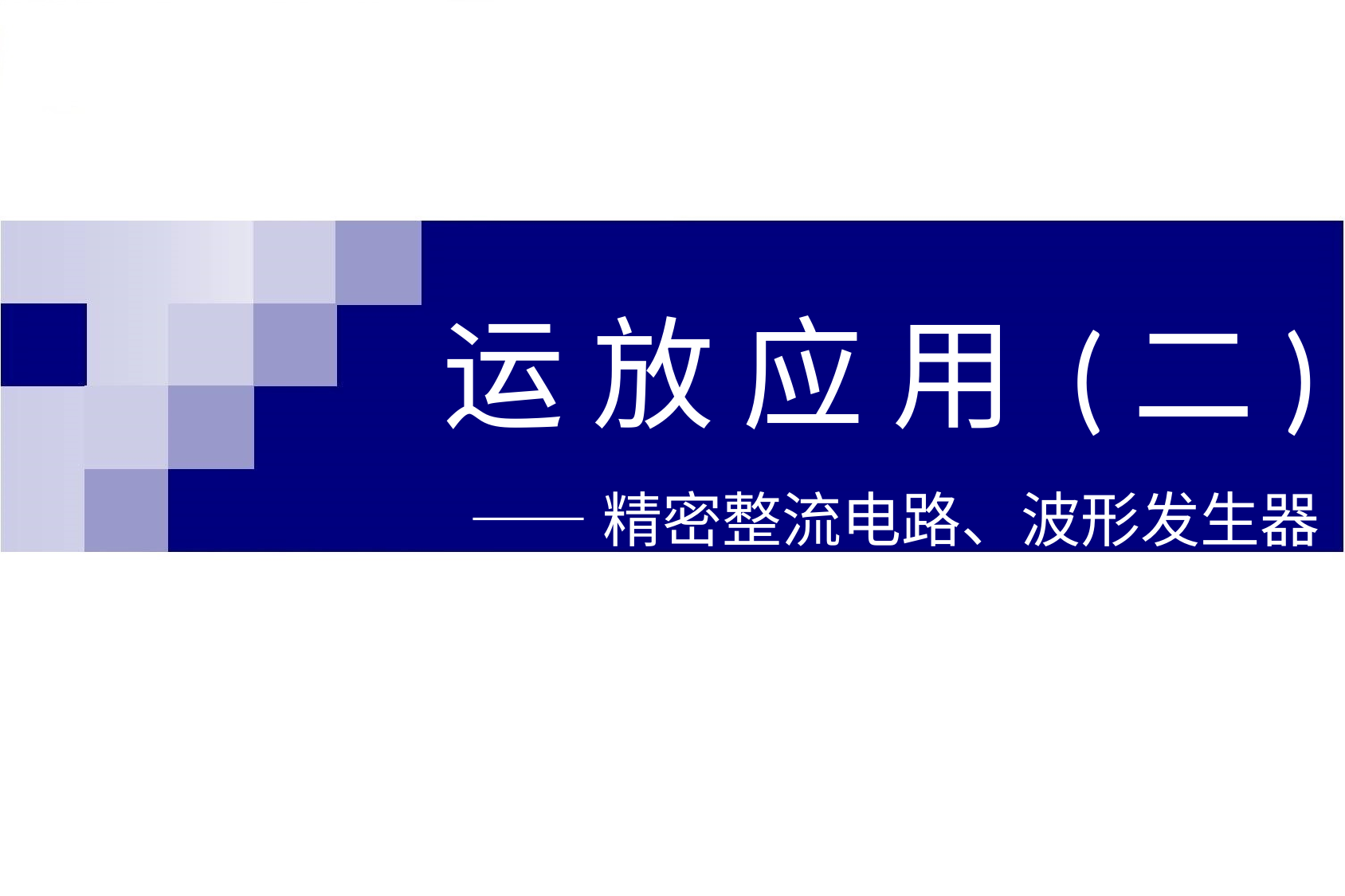

# 运 放 应 用 (二)
——精密整流电路、波形发生器